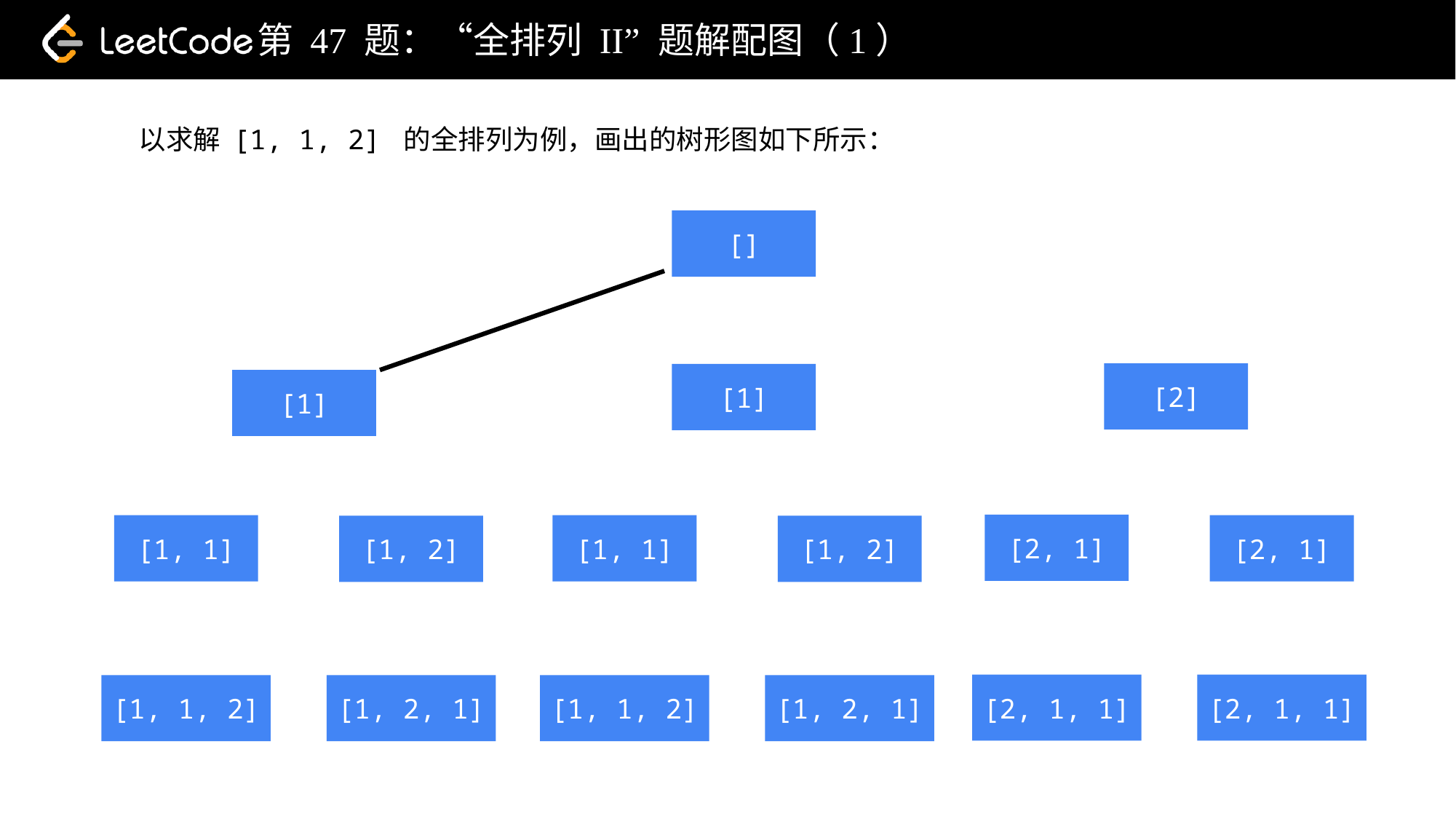

第 47 题：“全排列 II” 题解配图（1）
以求解 [1, 1, 2] 的全排列为例，画出的树形图如下所示：
[]
[2]
[1]
[1]
[2, 1]
[1, 1]
[1, 1]
[2, 1]
[1, 2]
[1, 2]
[2, 1, 1]
[2, 1, 1]
[1, 1, 2]
[1, 2, 1]
[1, 1, 2]
[1, 2, 1]